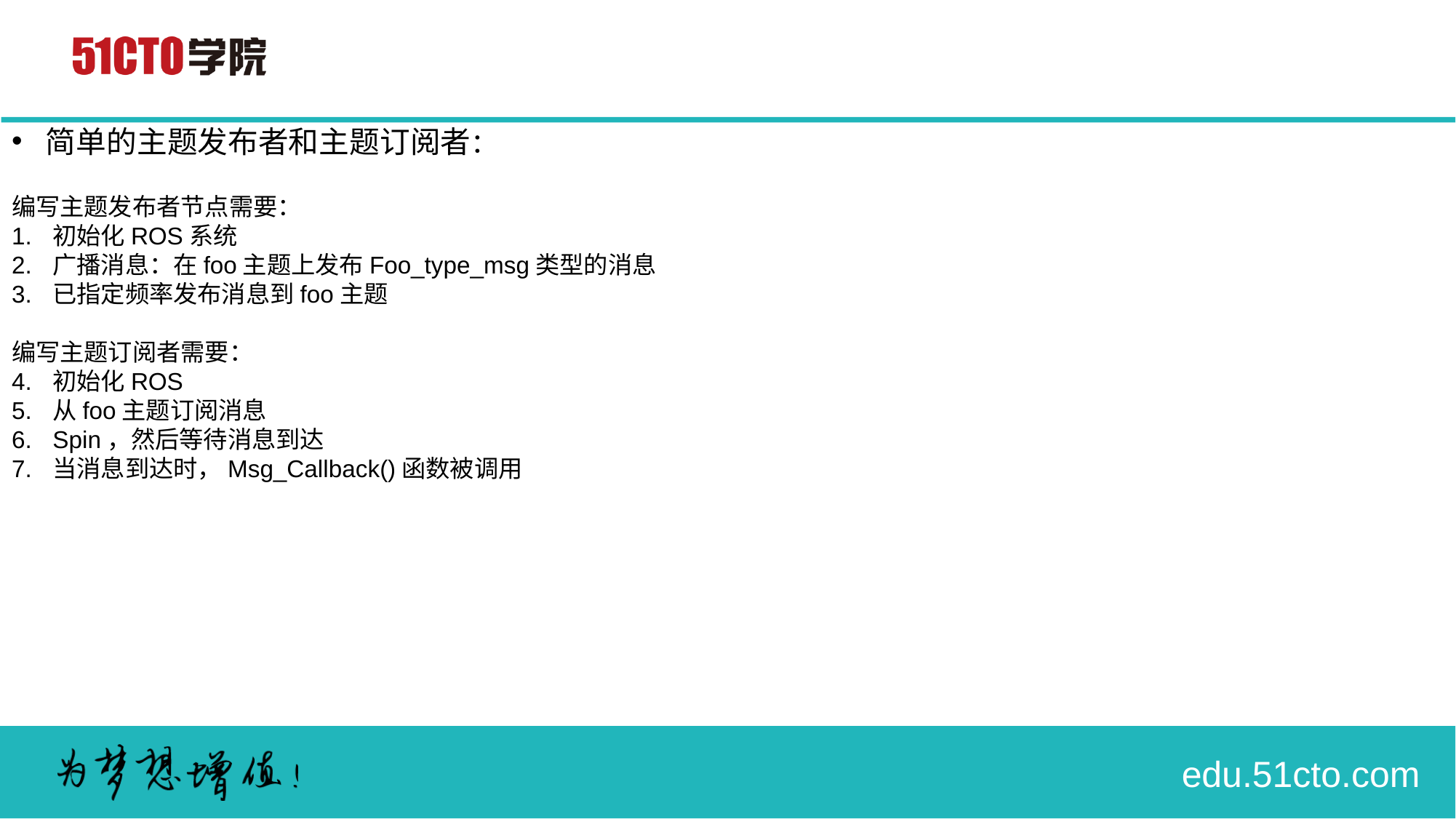

简单的主题发布者和主题订阅者：

编写主题发布者节点需要：
初始化ROS系统
广播消息：在foo主题上发布Foo_type_msg类型的消息
已指定频率发布消息到foo主题

编写主题订阅者需要：
初始化ROS
从foo主题订阅消息
Spin，然后等待消息到达
当消息到达时，Msg_Callback()函数被调用